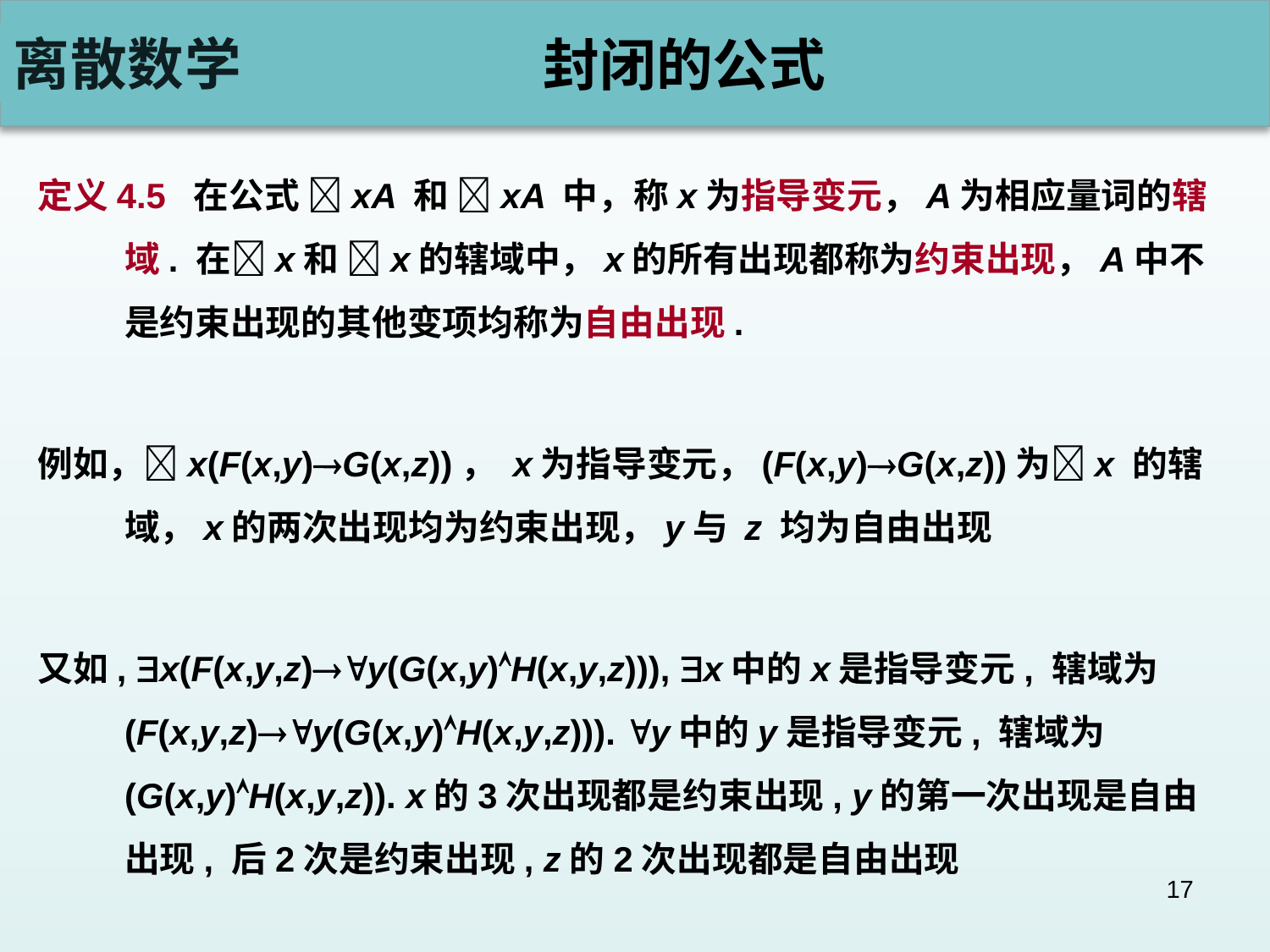

# 封闭的公式
定义4.5  在公式 ∀xA 和 ∃xA 中，称x为指导变元，A为相应量词的辖域. 在∀x和 ∃x的辖域中，x的所有出现都称为约束出现，A中不是约束出现的其他变项均称为自由出现.

例如，∀x(F(x,y)→G(x,z))， x为指导变元，(F(x,y)→G(x,z))为∀x 的辖域，x的两次出现均为约束出现，y与 z 均为自由出现

又如, ∃x(F(x,y,z)→∀y(G(x,y)∧H(x,y,z))), ∃x中的x是指导变元, 辖域为(F(x,y,z)→∀y(G(x,y)∧H(x,y,z))). ∀y中的y是指导变元, 辖域为(G(x,y)∧H(x,y,z)). x的3次出现都是约束出现, y的第一次出现是自由出现, 后2次是约束出现, z的2次出现都是自由出现
17